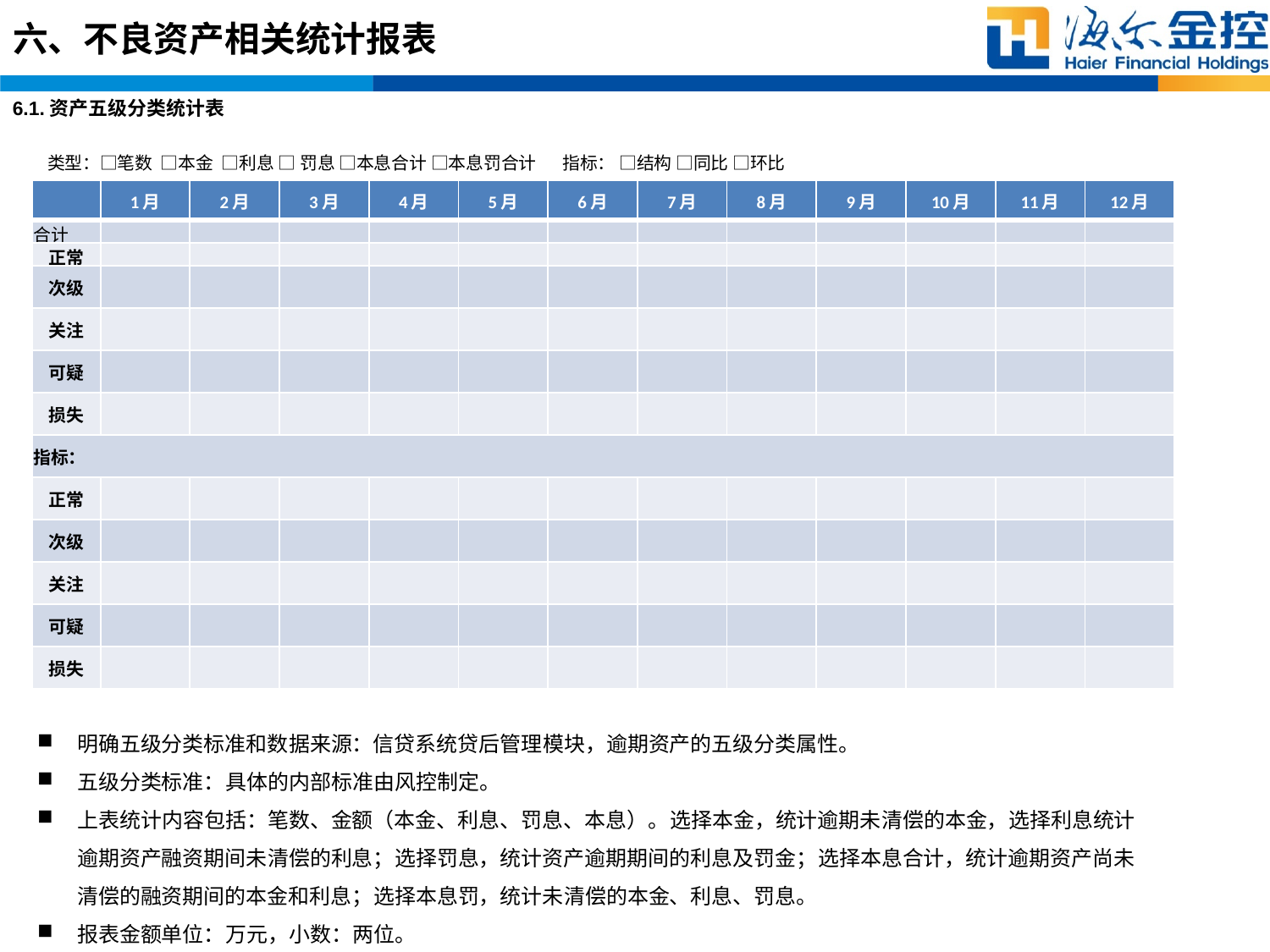

# 六、不良资产相关统计报表
6.1.资产五级分类统计表
类型：□笔数  □本金  □利息 □ 罚息 □本息合计 □本息罚合计
指标： □结构 □同比 □环比
|  | 1月 | 2月 | 3月 | 4月 | 5月 | 6月 | 7月 | 8月 | 9月 | 10月 | 11月 | 12月 |
| --- | --- | --- | --- | --- | --- | --- | --- | --- | --- | --- | --- | --- |
| 合计 |  |  |  |  |  |  |  |  |  |  |  |  |
| 正常 |  |  |  |  |  |  |  |  |  |  |  |  |
| 次级 |  |  |  |  |  |  |  |  |  |  |  |  |
| 关注 |  |  |  |  |  |  |  |  |  |  |  |  |
| 可疑 |  |  |  |  |  |  |  |  |  |  |  |  |
| 损失 |  |  |  |  |  |  |  |  |  |  |  |  |
| 指标： |  |  |  |  |  |  |  |  |  |  |  |  |
| 正常 |  |  |  |  |  |  |  |  |  |  |  |  |
| 次级 |  |  |  |  |  |  |  |  |  |  |  |  |
| 关注 |  |  |  |  |  |  |  |  |  |  |  |  |
| 可疑 |  |  |  |  |  |  |  |  |  |  |  |  |
| 损失 |  |  |  |  |  |  |  |  |  |  |  |  |
明确五级分类标准和数据来源：信贷系统贷后管理模块，逾期资产的五级分类属性。
五级分类标准：具体的内部标准由风控制定。
上表统计内容包括：笔数、金额（本金、利息、罚息、本息）。选择本金，统计逾期未清偿的本金，选择利息统计逾期资产融资期间未清偿的利息；选择罚息，统计资产逾期期间的利息及罚金；选择本息合计，统计逾期资产尚未清偿的融资期间的本金和利息；选择本息罚，统计未清偿的本金、利息、罚息。
报表金额单位：万元，小数：两位。